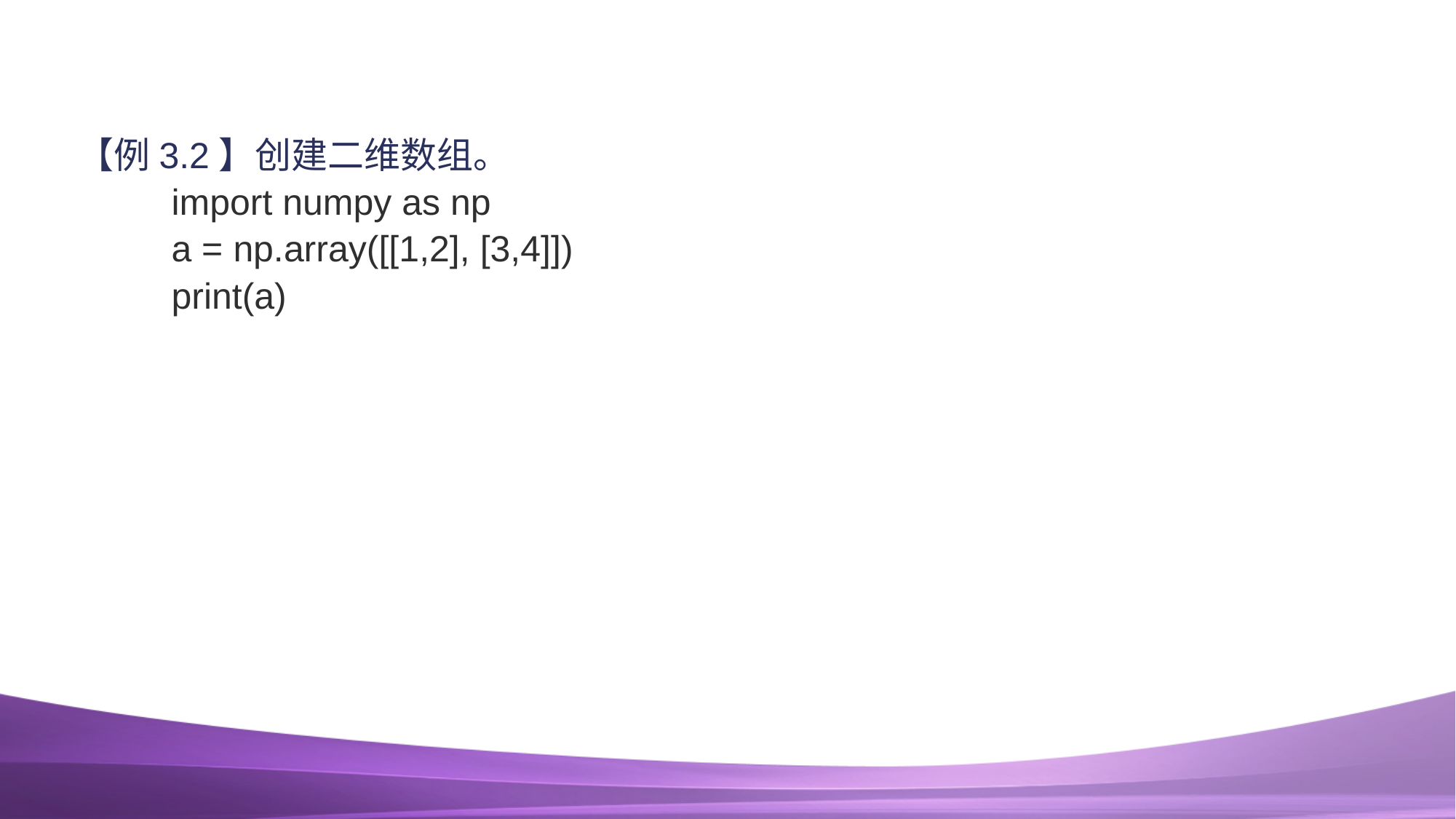

【例3.2】创建二维数组。
import numpy as np
a = np.array([[1,2], [3,4]])
print(a)